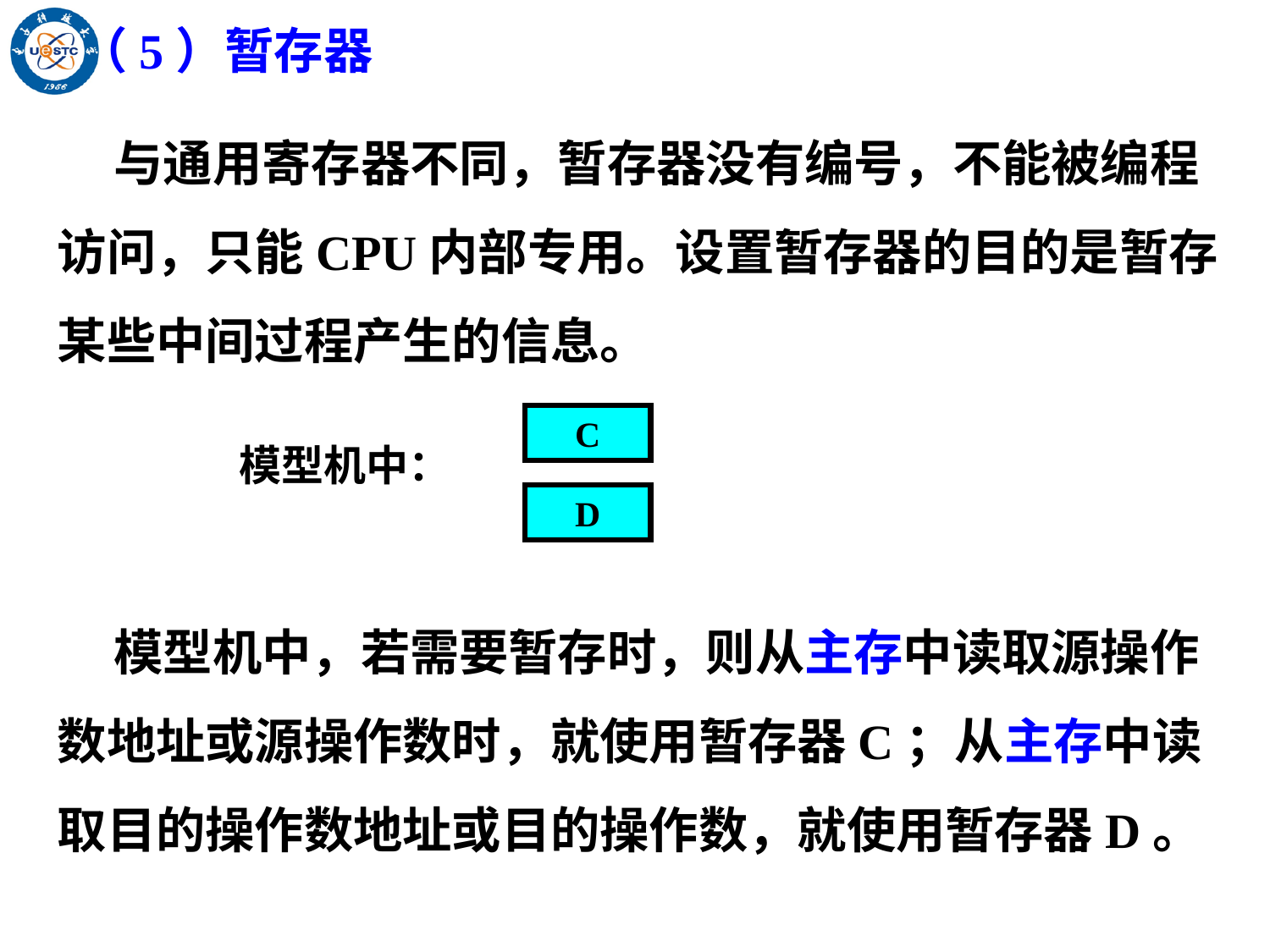

（5）暂存器
    与通用寄存器不同，暂存器没有编号，不能被编程访问，只能CPU内部专用。设置暂存器的目的是暂存某些中间过程产生的信息。
C
D
模型机中：
    模型机中，若需要暂存时，则从主存中读取源操作数地址或源操作数时，就使用暂存器C；从主存中读取目的操作数地址或目的操作数，就使用暂存器D。